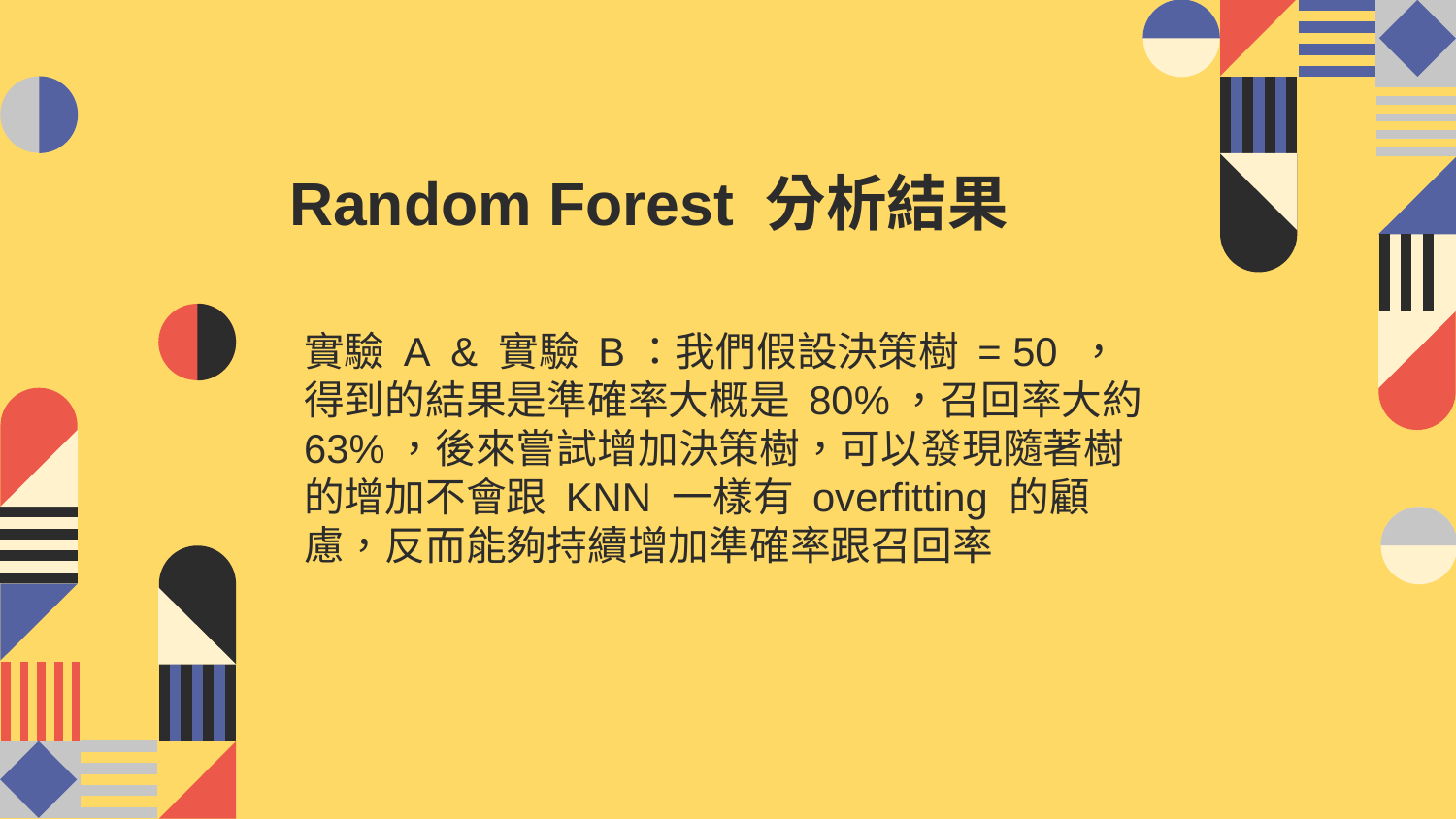

Random Forest 分析結果
實驗 A  & 實驗 B：我們假設決策樹 = 50 ，得到的結果是準確率大概是 80%，召回率大約 63%，後來嘗試增加決策樹，可以發現隨著樹的增加不會跟 KNN 一樣有 overfitting 的顧慮，反而能夠持續增加準確率跟召回率